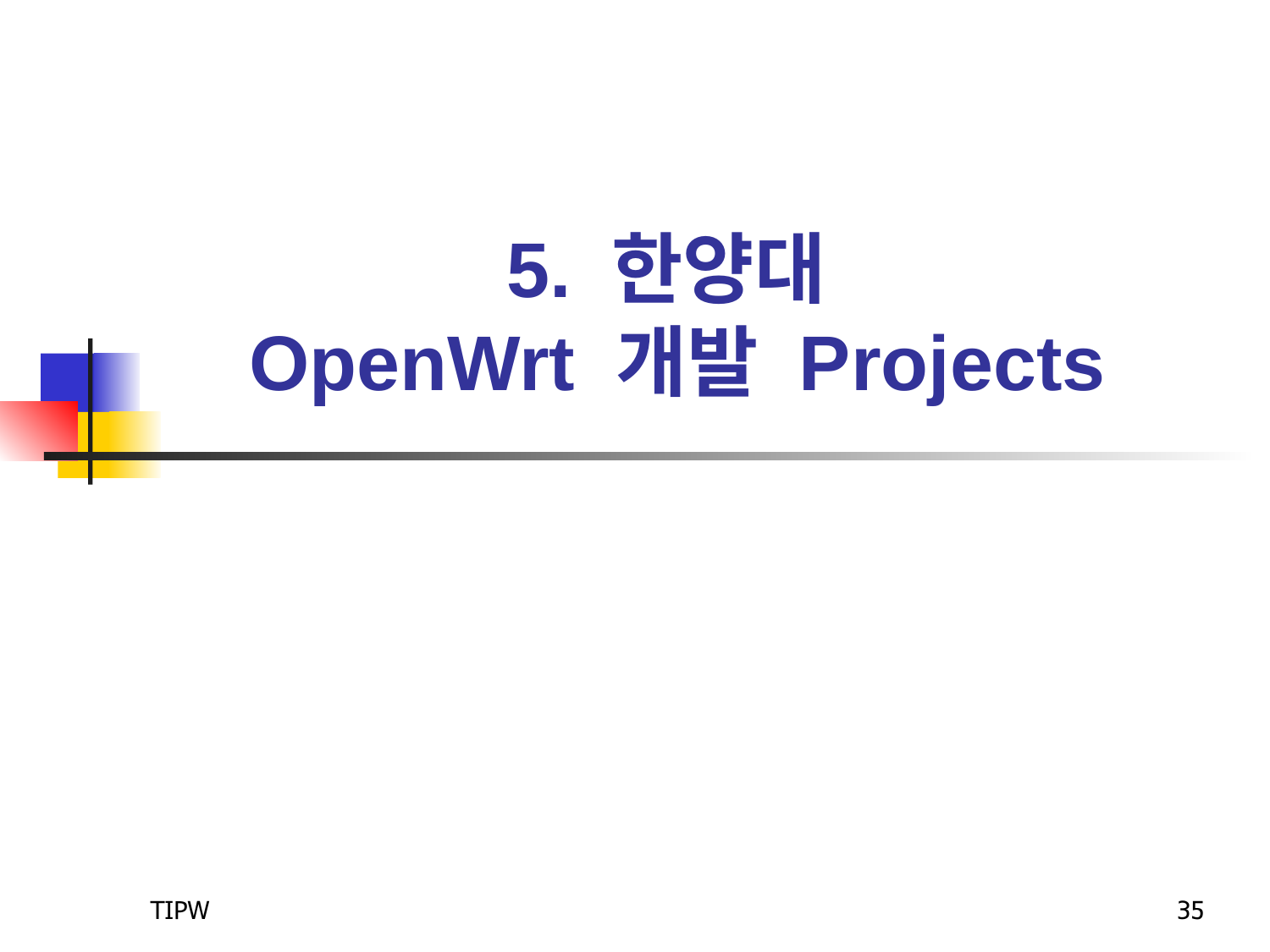

# 5. 한양대 OpenWrt 개발 Projects

TIPW
35